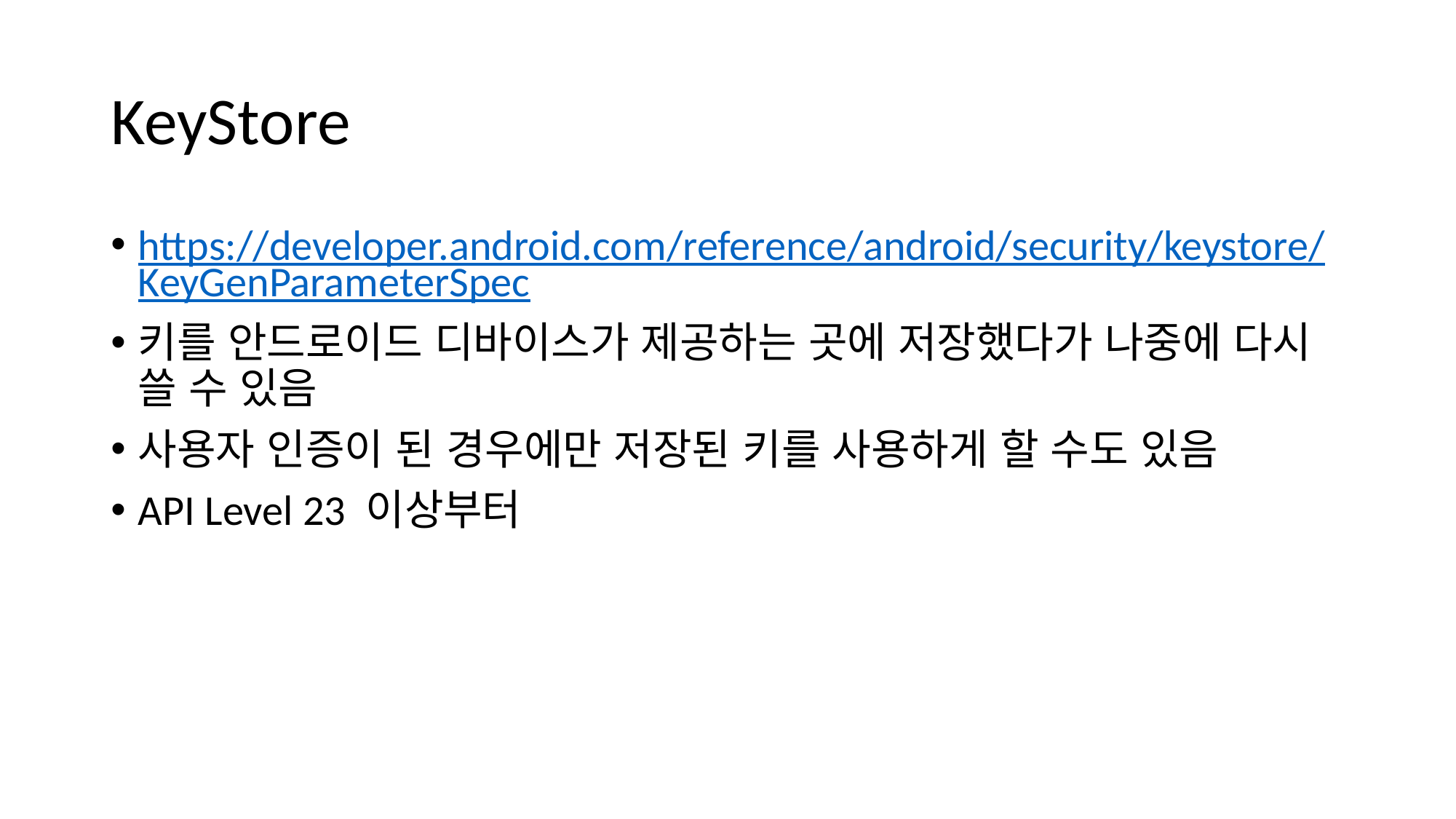

# KeyStore
https://developer.android.com/reference/android/security/keystore/KeyGenParameterSpec
키를 안드로이드 디바이스가 제공하는 곳에 저장했다가 나중에 다시 쓸 수 있음
사용자 인증이 된 경우에만 저장된 키를 사용하게 할 수도 있음
API Level 23 이상부터